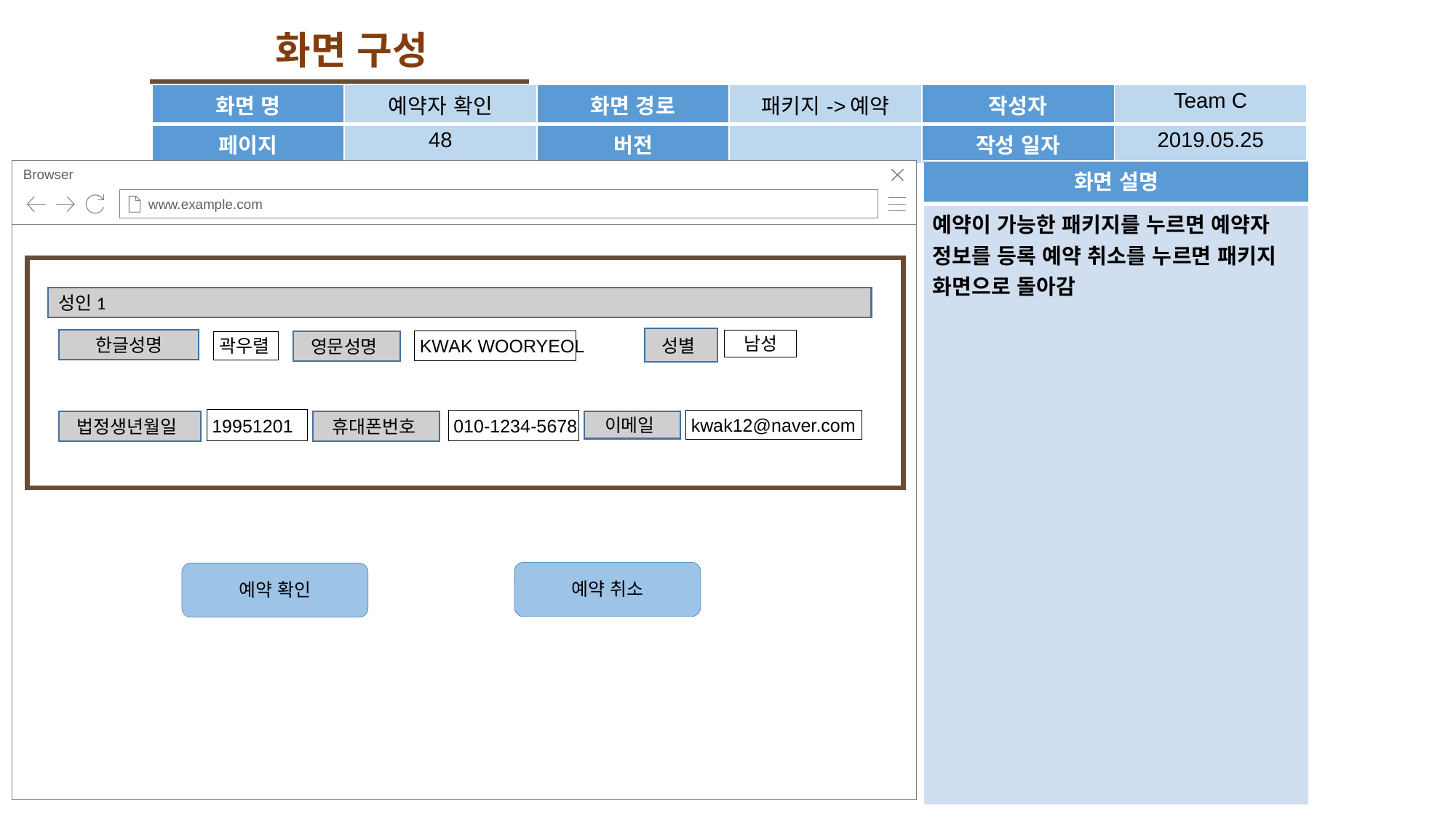

화면 구성
| 화면 명 | 예약자 확인 | 화면 경로 | 패키지->예약 | 작성자 | Team C |
| --- | --- | --- | --- | --- | --- |
| 페이지 | 48 | 버전 |  | 작성 일자 | 2019.05.25 |
Browser

www.example.com

| 화면 설명 |
| --- |
| 예약이 가능한 패키지를 누르면 예약자 정보를 등록 예약 취소를 누르면 패키지 화면으로 돌아감 |

성인1
성별
한글성명
KWAK WOORYEOL
곽우렬
영문성명
19951201
010-1234-5678
kwak12@naver.com
법정생년월일
휴대폰번호
이메일
남성
예약 취소
예약 확인